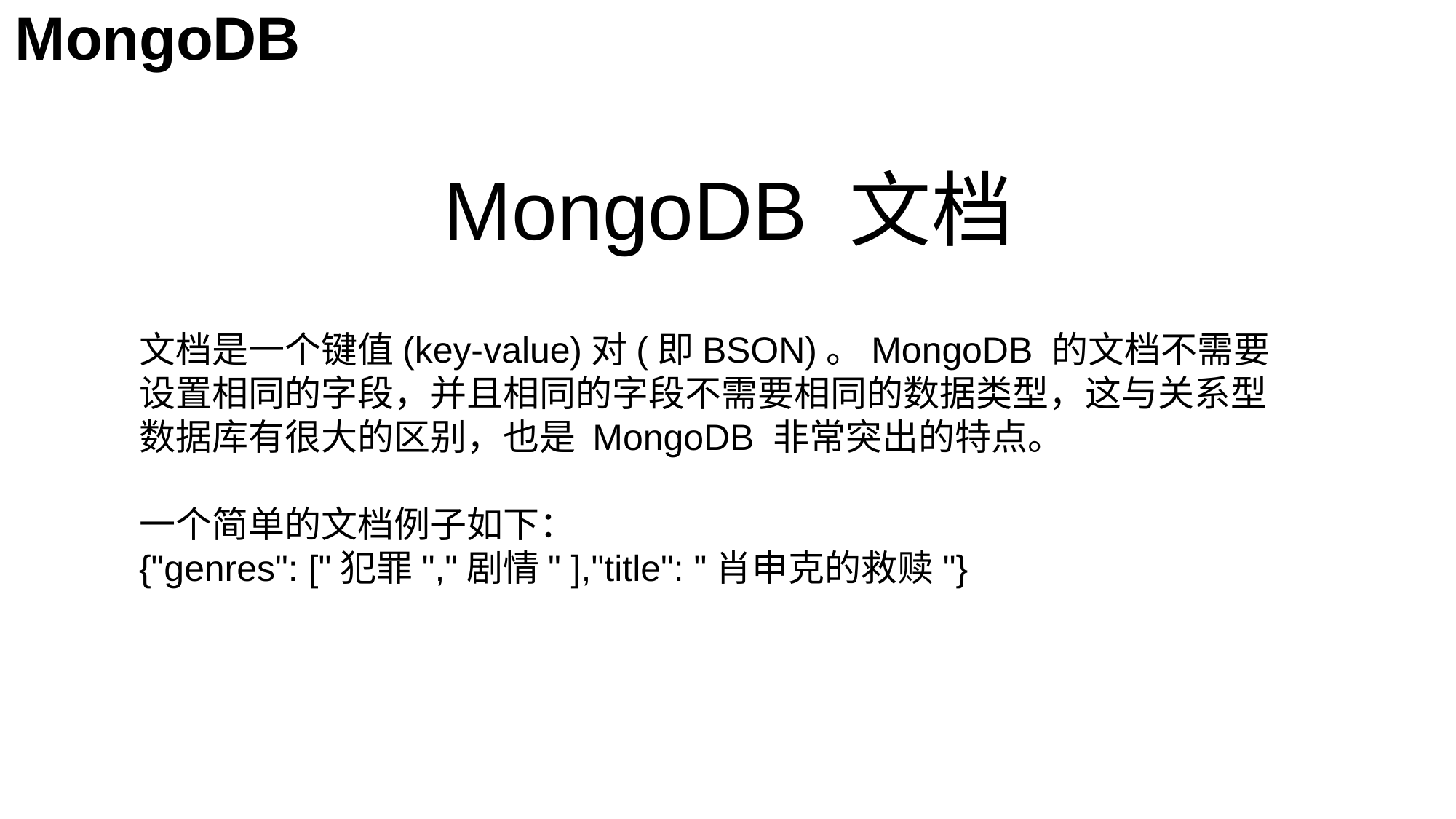

# MongoDB
MongoDB 文档
文档是一个键值(key-value)对(即BSON)。MongoDB 的文档不需要设置相同的字段，并且相同的字段不需要相同的数据类型，这与关系型数据库有很大的区别，也是 MongoDB 非常突出的特点。

一个简单的文档例子如下：
{"genres": ["犯罪","剧情" ],"title": "肖申克的救赎"}